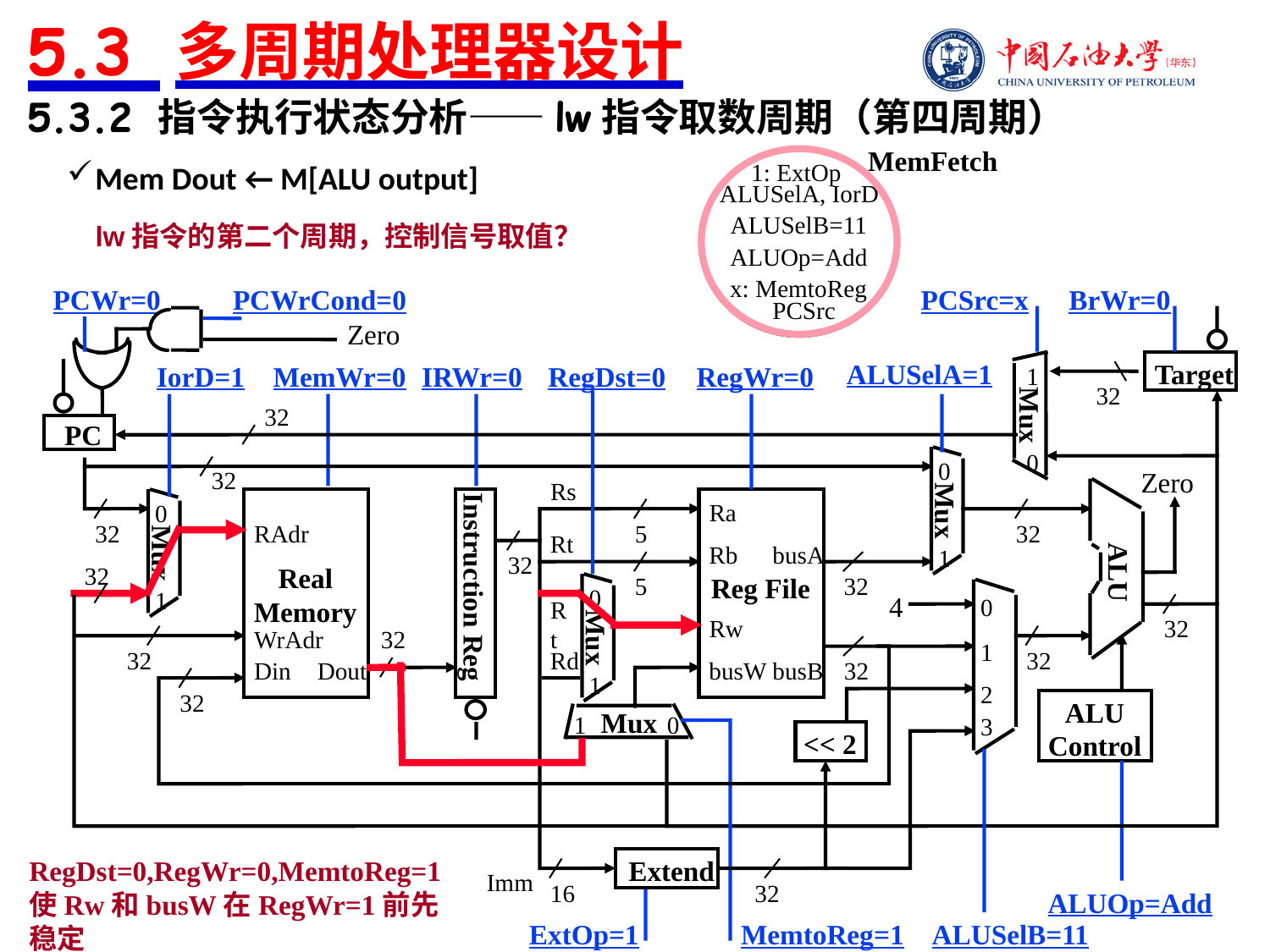

# 5.3 多周期处理器设计
5.3.2 指令执行状态分析——lw指令取数周期（第四周期）
MemFetch

1: ExtOp
ALUSelA, IorD
ALUSelB=11
ALUOp=Add
x: MemtoReg
PCSrc

Mem Dout ← M[ALU output]
lw指令的第二个周期，控制信号取值？
PCWr=0
PCWrCond=0
PCSrc=x
BrWr=0

Zero

ALUSelA=1
Target

IorD=1
MemWr=0
IRWr=0
RegDst=0
RegWr=0
1

32

Mux

32
PC

0

0

Mux
1

Zero
32

Rs

ALU

0

Mux
1

Ra

32
RAdr
5
32
Rt

Rb
busA

32

Real
Memory
32

Instruction Reg
Reg File
5
32

0

Mux
1

4

0
Rt

Rw
32
WrAdr
32

1

32
Rd
32

Din
Dout
busW
busB
32

2

32

ALU
Control

Mux
1
0

3

<< 2

RegDst=0,RegWr=0,MemtoReg=1使Rw和busW在RegWr=1前先稳定
Extend

Imm

16
32
ALUOp=Add

ExtOp=1
MemtoReg=1
ALUSelB=11